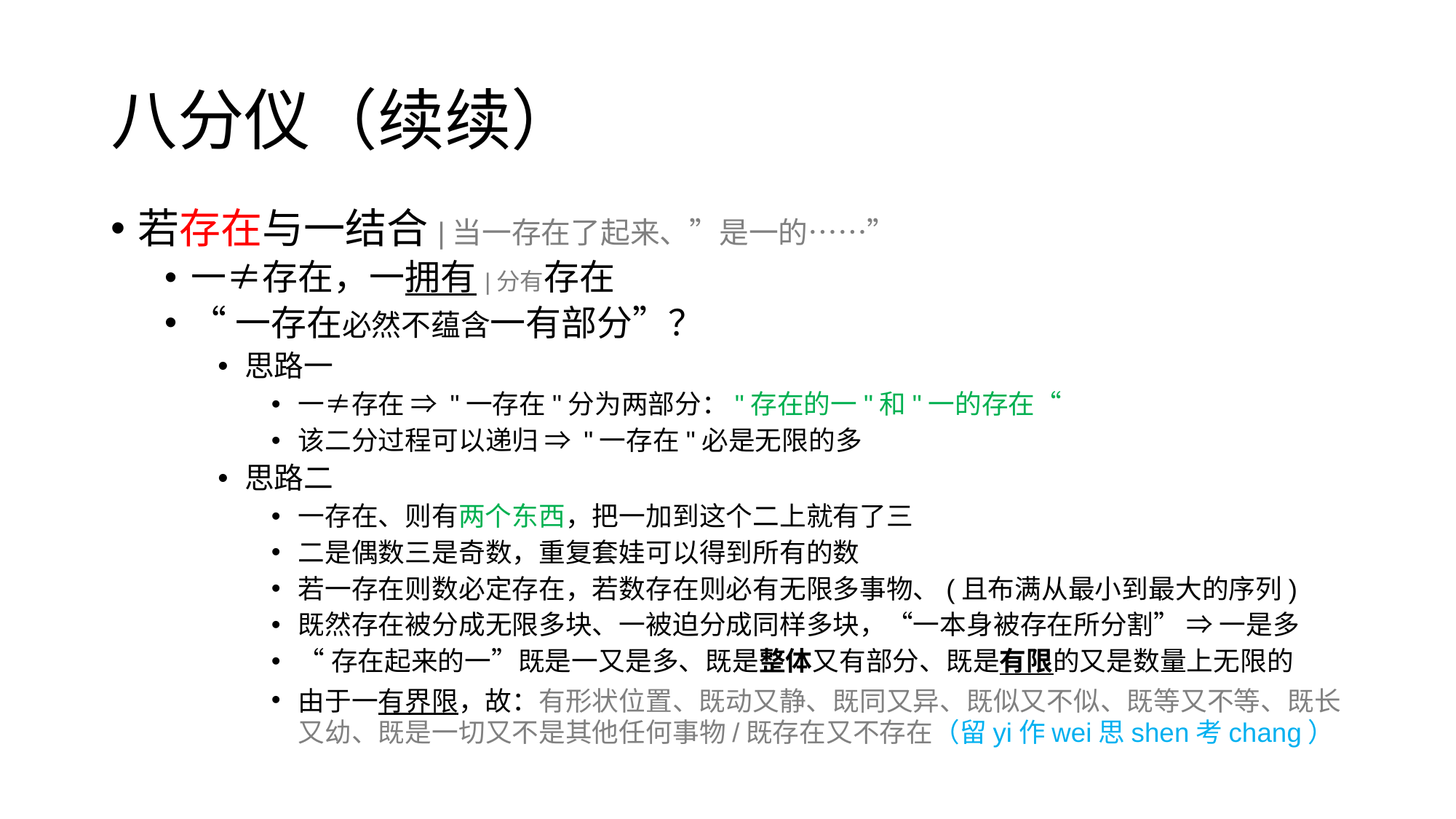

# 八分仪（续续）
若存在与一结合|当一存在了起来、”是一的……”
一≠存在，一拥有|分有存在
“一存在必然不蕴含一有部分”？
思路一
一≠存在 ⇒ "一存在"分为两部分："存在的一"和"一的存在“
该二分过程可以递归 ⇒ "一存在"必是无限的多
思路二
一存在、则有两个东西，把一加到这个二上就有了三
二是偶数三是奇数，重复套娃可以得到所有的数
若一存在则数必定存在，若数存在则必有无限多事物、(且布满从最小到最大的序列)
既然存在被分成无限多块、一被迫分成同样多块，“一本身被存在所分割” ⇒ 一是多
“存在起来的一”既是一又是多、既是整体又有部分、既是有限的又是数量上无限的
由于一有界限，故：有形状位置、既动又静、既同又异、既似又不似、既等又不等、既长又幼、既是一切又不是其他任何事物/既存在又不存在（留yi作wei思shen考chang）